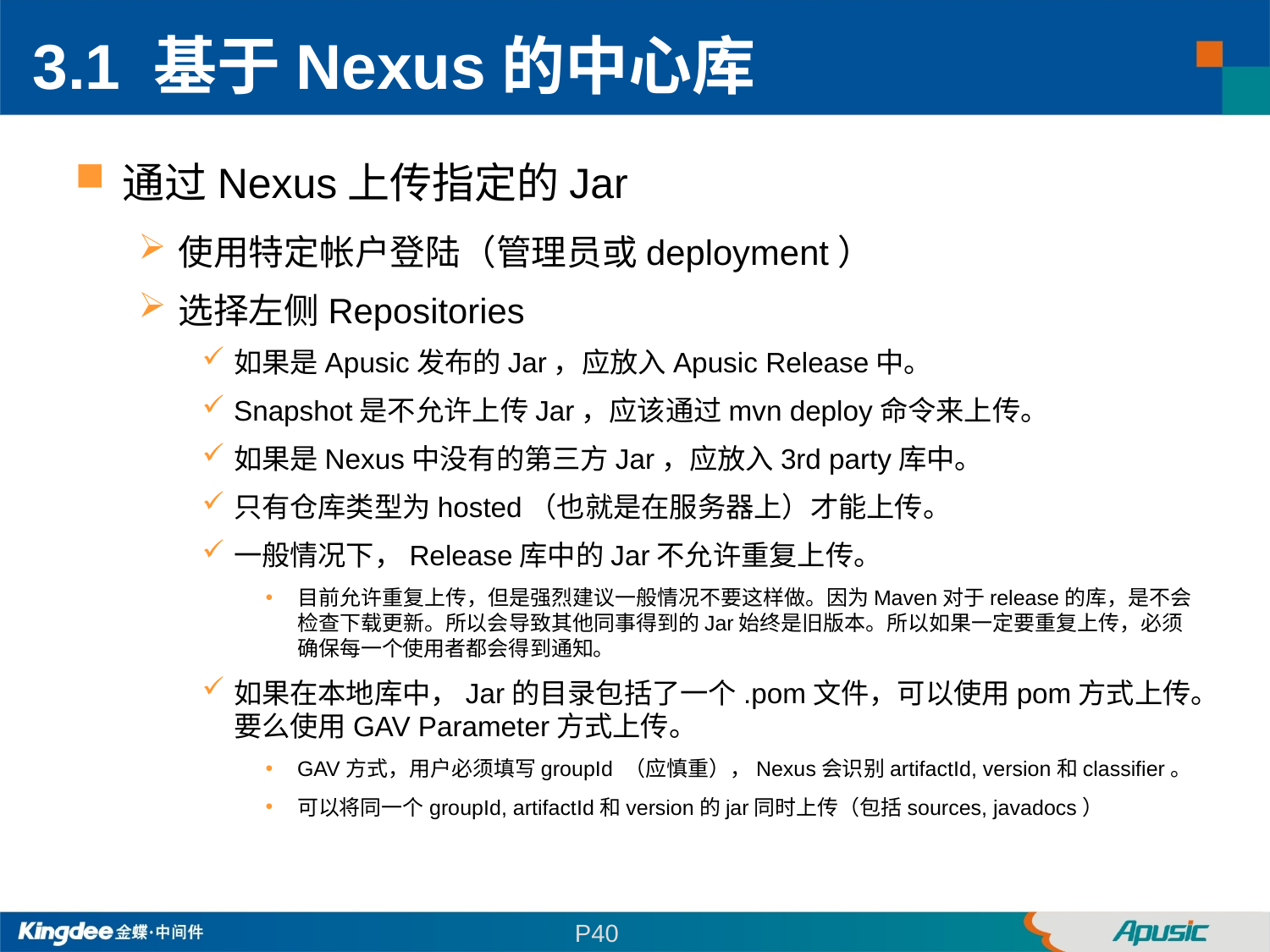

3.1 基于Nexus的中心库
通过Nexus上传指定的Jar
使用特定帐户登陆（管理员或deployment）
选择左侧Repositories
如果是Apusic发布的Jar，应放入Apusic Release中。
Snapshot是不允许上传Jar，应该通过mvn deploy命令来上传。
如果是Nexus中没有的第三方Jar，应放入3rd party库中。
只有仓库类型为hosted（也就是在服务器上）才能上传。
一般情况下，Release库中的Jar不允许重复上传。
目前允许重复上传，但是强烈建议一般情况不要这样做。因为Maven对于release的库，是不会检查下载更新。所以会导致其他同事得到的Jar始终是旧版本。所以如果一定要重复上传，必须确保每一个使用者都会得到通知。
如果在本地库中，Jar的目录包括了一个.pom文件，可以使用pom方式上传。要么使用GAV Parameter方式上传。
GAV方式，用户必须填写groupId （应慎重），Nexus会识别artifactId, version和classifier。
可以将同一个groupId, artifactId和version的jar同时上传（包括sources, javadocs）